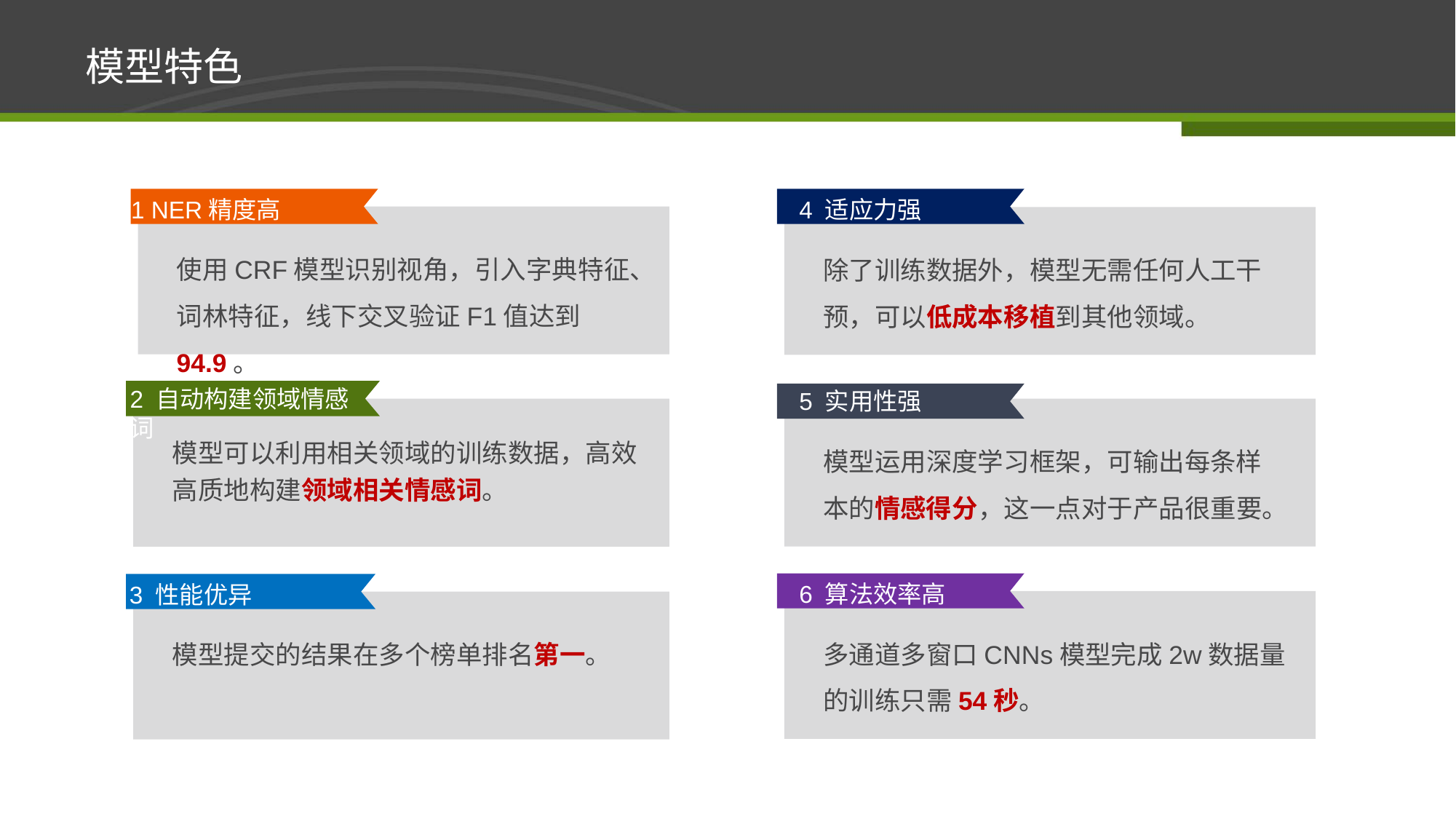

# 模型特色
无

1 NER精度高

使用CRF模型识别视角，引入字典特征、词林特征，线下交叉验证F1值达到94.9。

除了训练数据外，模型无需任何人工干预，可以低成本移植到其他领域。

2 自动构建领域情感词

模型可以利用相关领域的训练数据，高效高质地构建领域相关情感词。

模型运用深度学习框架，可输出每条样本的情感得分，这一点对于产品很重要。

多通道多窗口CNNs模型完成2w数据量的训练只需54秒。
6 算法效率高
3 性能优异

模型提交的结果在多个榜单排名第一。
4 适应力强
5 实用性强